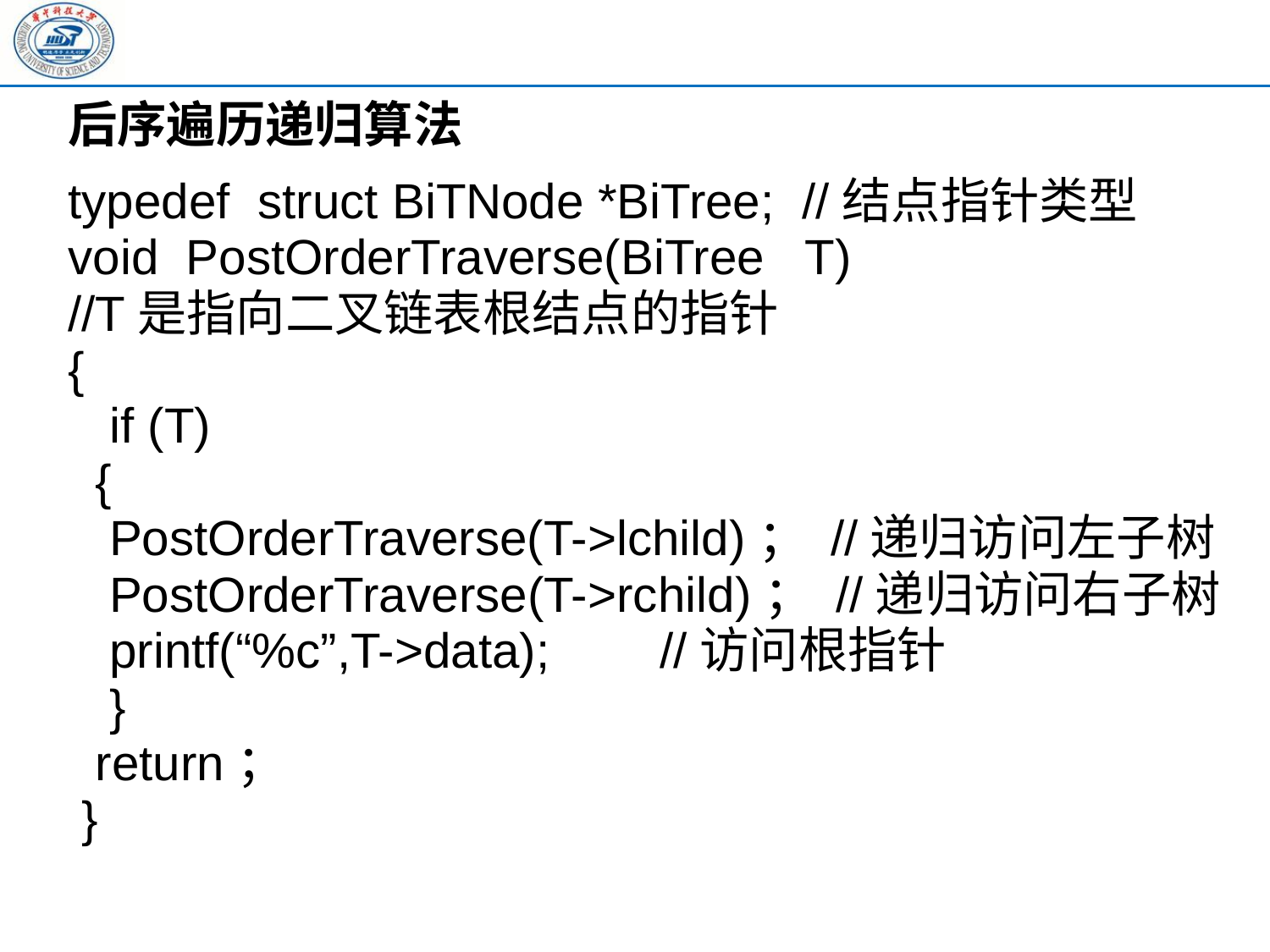

后序遍历递归算法

typedef  struct BiTNode *BiTree;  //结点指针类型
void  PostOrderTraverse(BiTree   T)
//T是指向二叉链表根结点的指针
{
   if (T)
  {
   PostOrderTraverse(T->lchild)； //递归访问左子树
   PostOrderTraverse(T->rchild)； //递归访问右子树
   printf(“%c”,T->data);        //访问根指针
   }
  return；
 }